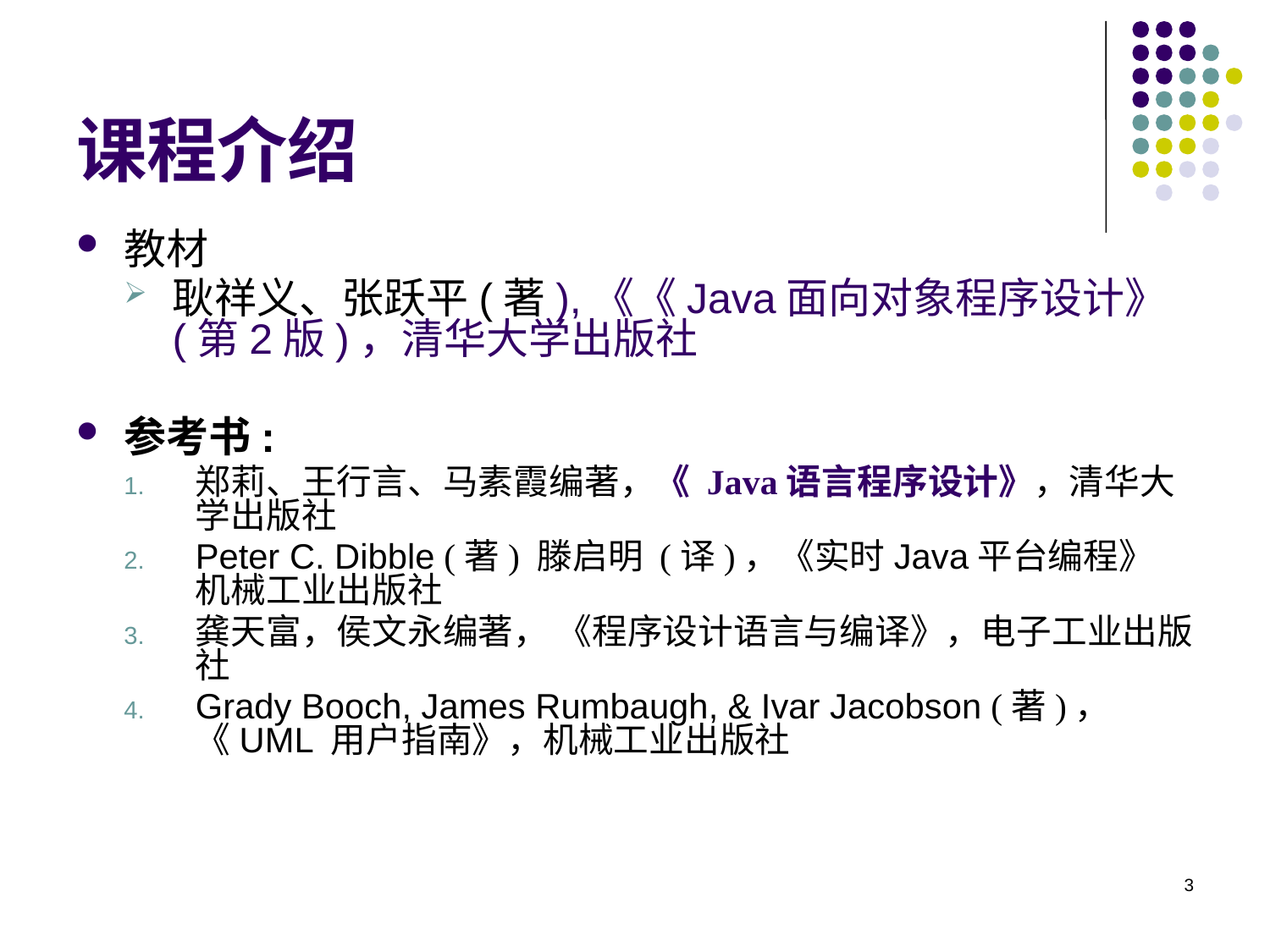

# 课程介绍
教材
耿祥义、张跃平(著),《《Java面向对象程序设计》(第2版)，清华大学出版社

参考书:
郑莉、王行言、马素霞编著，《 Java语言程序设计》，清华大学出版社
Peter C. Dibble (著) 滕启明 (译)，《实时Java平台编程》　机械工业出版社
龚天富，侯文永编著， 《程序设计语言与编译》，电子工业出版社
Grady Booch, James Rumbaugh, & Ivar Jacobson (著)，《UML 用户指南》，机械工业出版社

3